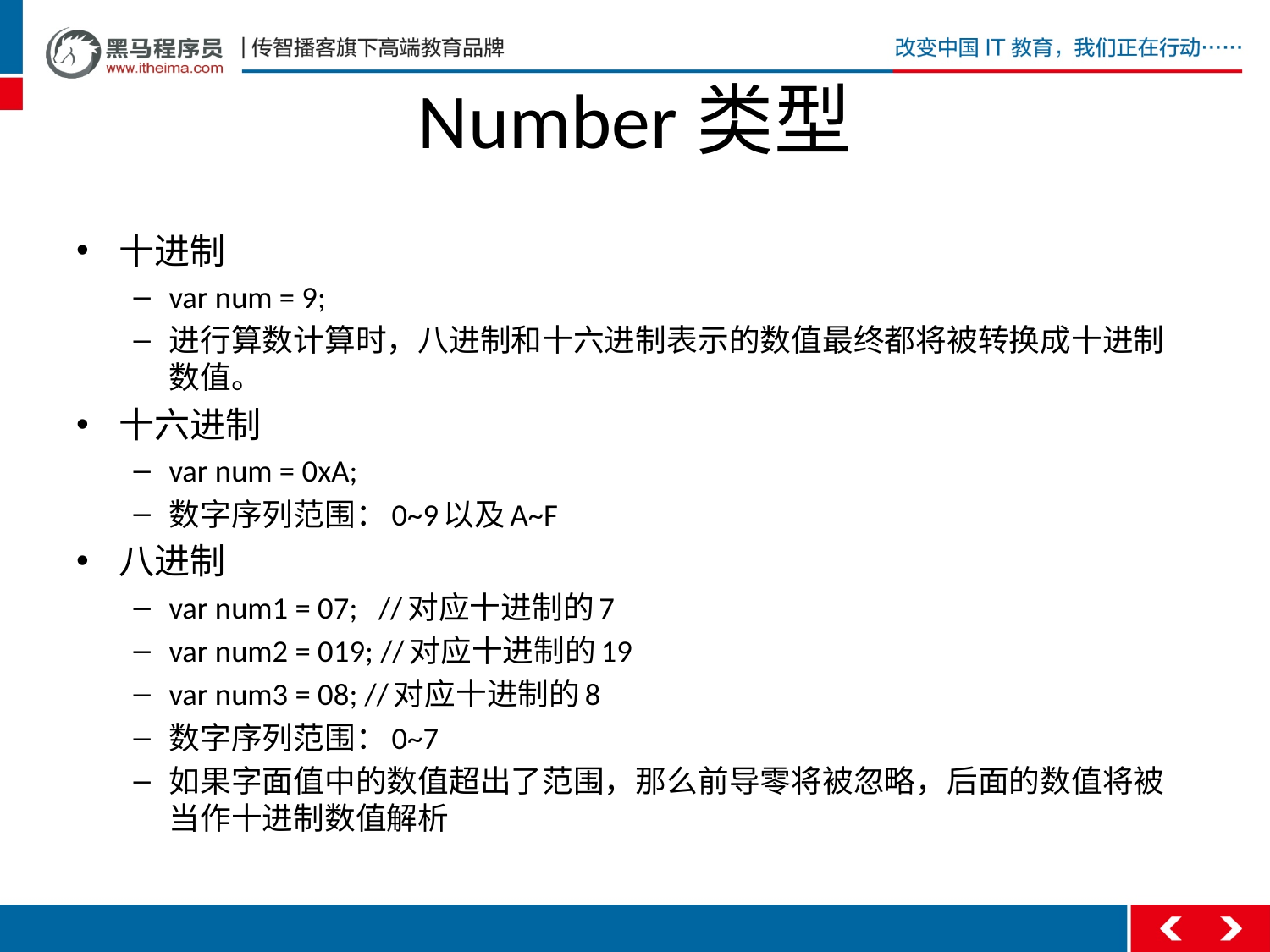

# Number类型
十进制
var num = 9;
进行算数计算时，八进制和十六进制表示的数值最终都将被转换成十进制数值。
十六进制
var num = 0xA;
数字序列范围：0~9以及A~F
八进制
var num1 = 07;   //对应十进制的7
var num2 = 019; //对应十进制的19
var num3 = 08; //对应十进制的8
数字序列范围：0~7
如果字面值中的数值超出了范围，那么前导零将被忽略，后面的数值将被当作十进制数值解析